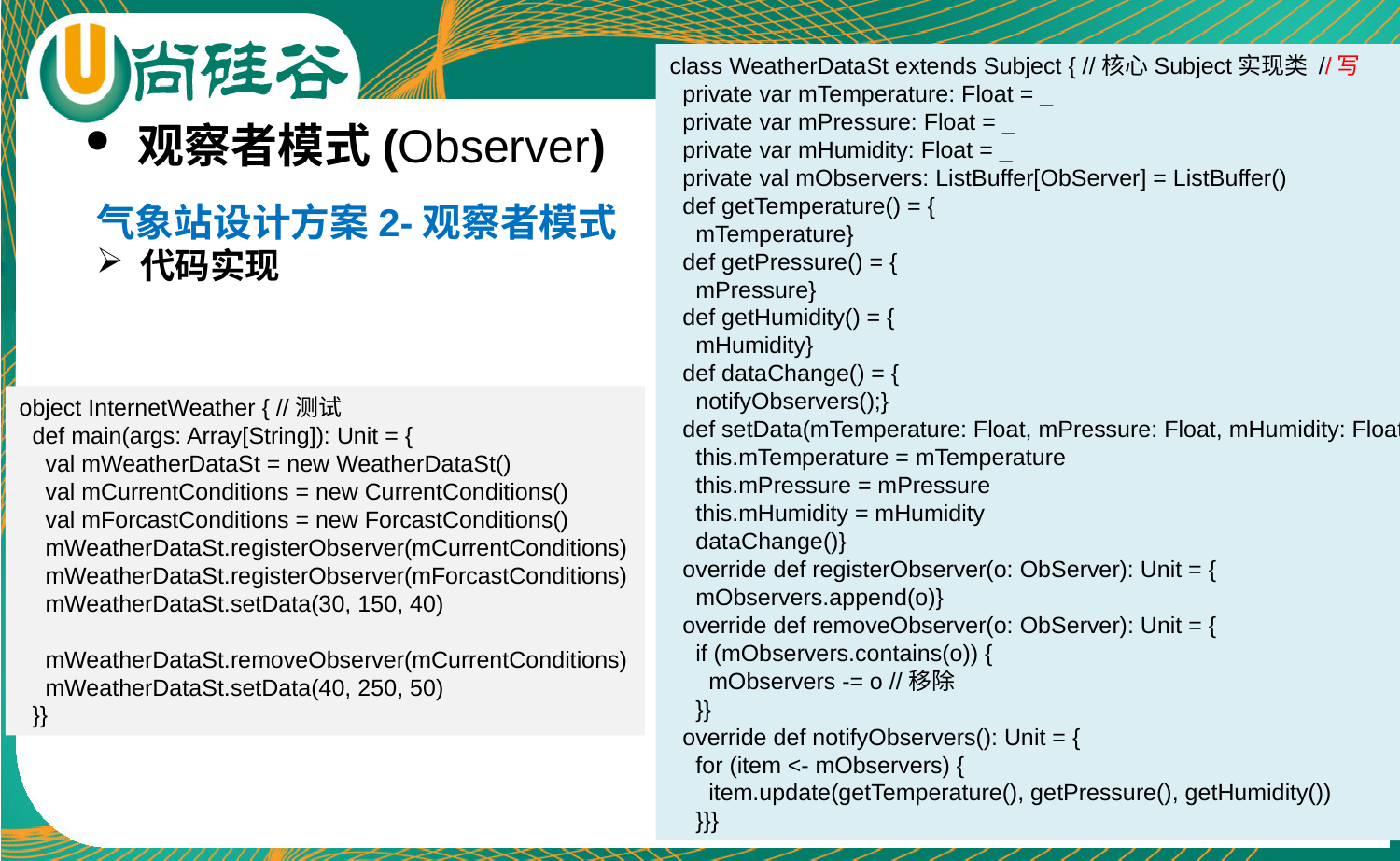

class WeatherDataSt extends Subject { //核心Subject实现类 //写
  private var mTemperature: Float = _
  private var mPressure: Float = _
  private var mHumidity: Float = _
  private val mObservers: ListBuffer[ObServer] = ListBuffer()
  def getTemperature() = {
    mTemperature}
  def getPressure() = {
    mPressure}
  def getHumidity() = {
    mHumidity}
  def dataChange() = {
    notifyObservers();}
  def setData(mTemperature: Float, mPressure: Float, mHumidity: Float) = {
    this.mTemperature = mTemperature
    this.mPressure = mPressure
    this.mHumidity = mHumidity
    dataChange()}
  override def registerObserver(o: ObServer): Unit = {
    mObservers.append(o)}
  override def removeObserver(o: ObServer): Unit = {
    if (mObservers.contains(o)) {
      mObservers -= o //移除
    }}
  override def notifyObservers(): Unit = {
    for (item <- mObservers) {
      item.update(getTemperature(), getPressure(), getHumidity())
    }}}
观察者模式(Observer)

气象站设计方案2-观察者模式
代码实现

object InternetWeather { //测试
  def main(args: Array[String]): Unit = {
    val mWeatherDataSt = new WeatherDataSt()
    val mCurrentConditions = new CurrentConditions()
    val mForcastConditions = new ForcastConditions()
    mWeatherDataSt.registerObserver(mCurrentConditions)
    mWeatherDataSt.registerObserver(mForcastConditions)
    mWeatherDataSt.setData(30, 150, 40)

    mWeatherDataSt.removeObserver(mCurrentConditions)
    mWeatherDataSt.setData(40, 250, 50)
  }}